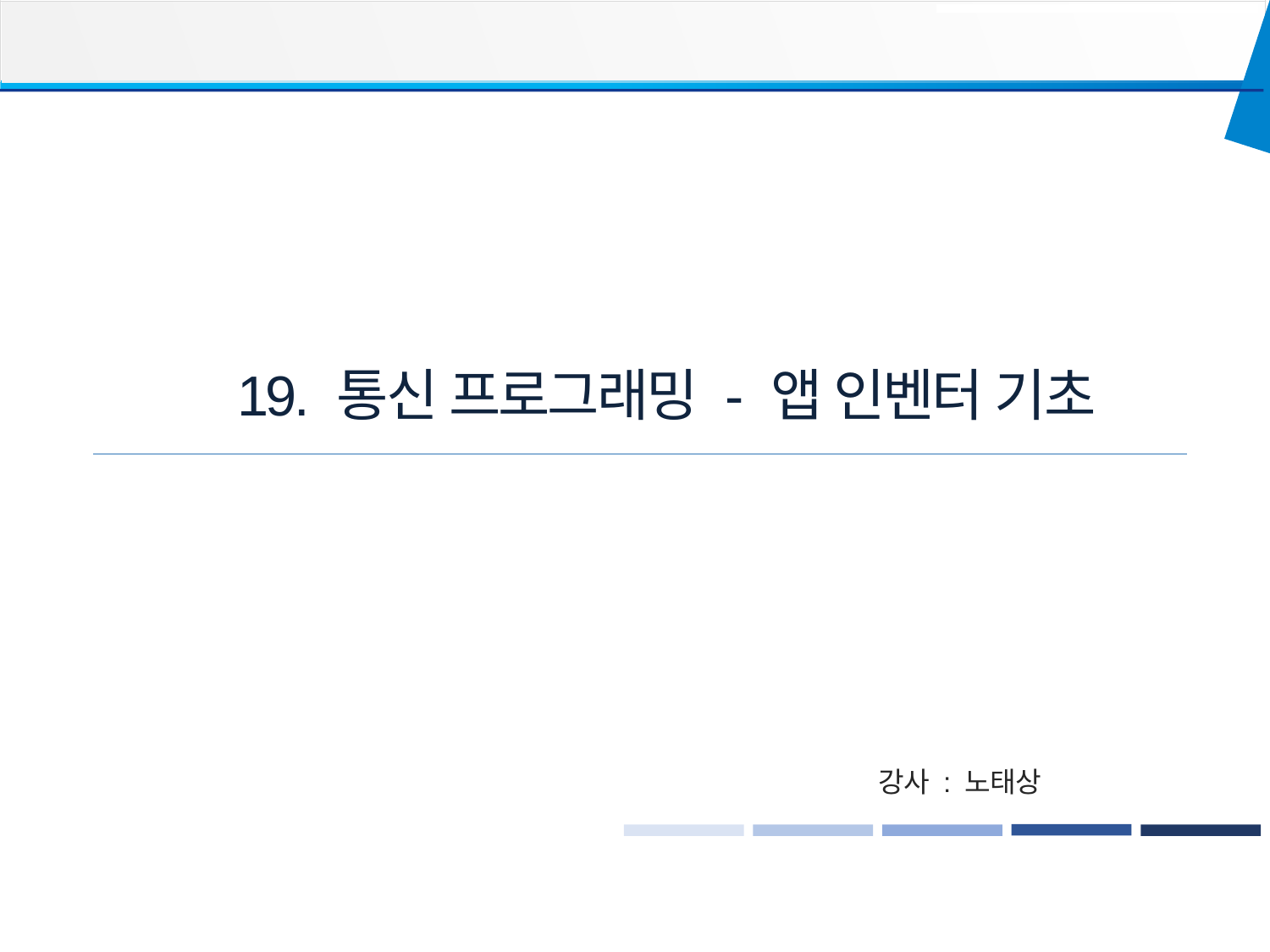

19. 통신 프로그래밍 - 앱 인벤터 기초

강사 : 노태상